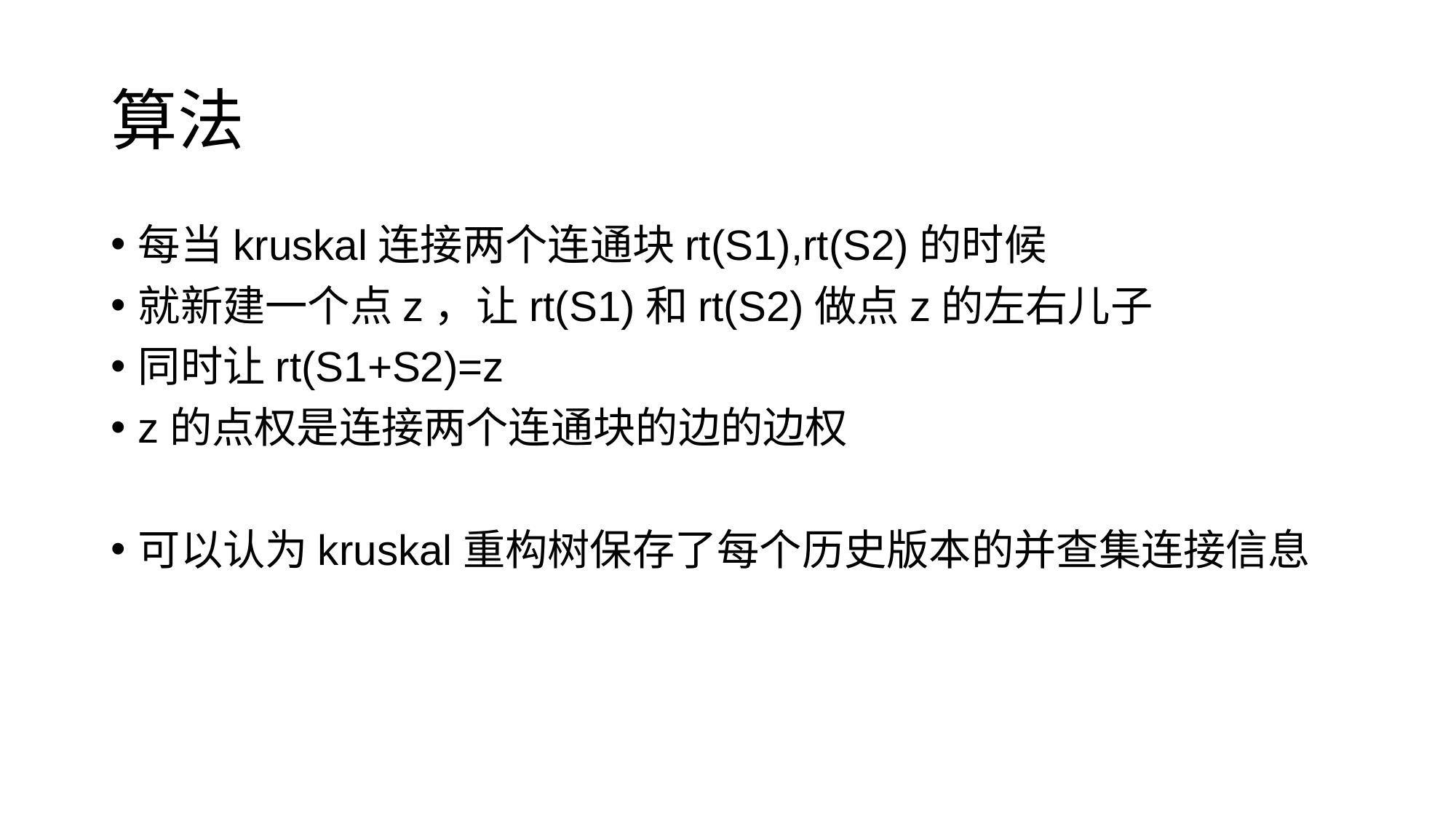

# 算法
每当kruskal连接两个连通块rt(S1),rt(S2)的时候
就新建一个点z，让rt(S1)和rt(S2)做点z的左右儿子
同时让rt(S1+S2)=z
z的点权是连接两个连通块的边的边权

可以认为kruskal重构树保存了每个历史版本的并查集连接信息